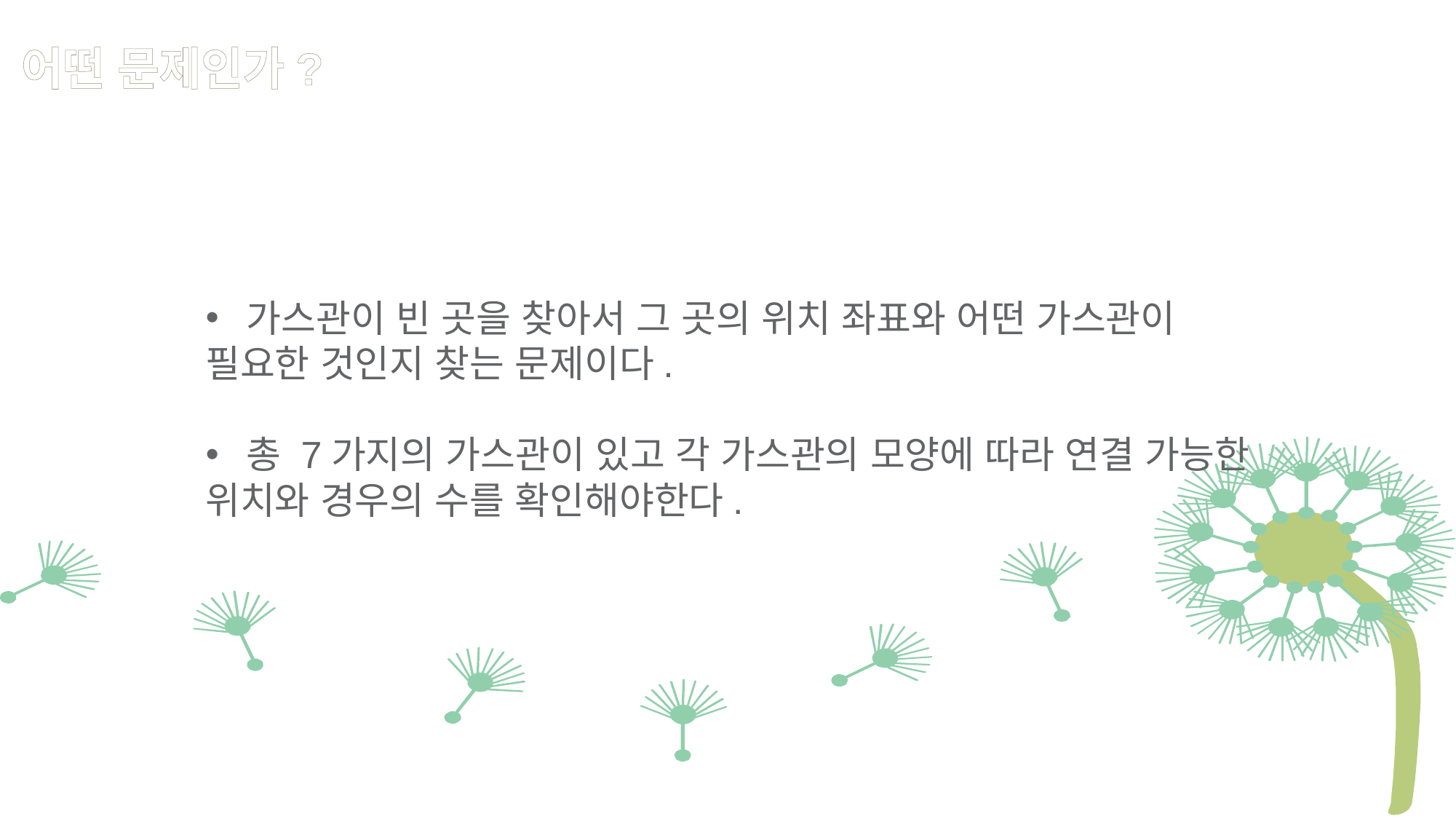

어떤 문제인가?
가스관이 빈 곳을 찾아서 그 곳의 위치 좌표와 어떤 가스관이
필요한 것인지 찾는 문제이다.

총 7가지의 가스관이 있고 각 가스관의 모양에 따라 연결 가능한
위치와 경우의 수를 확인해야한다.